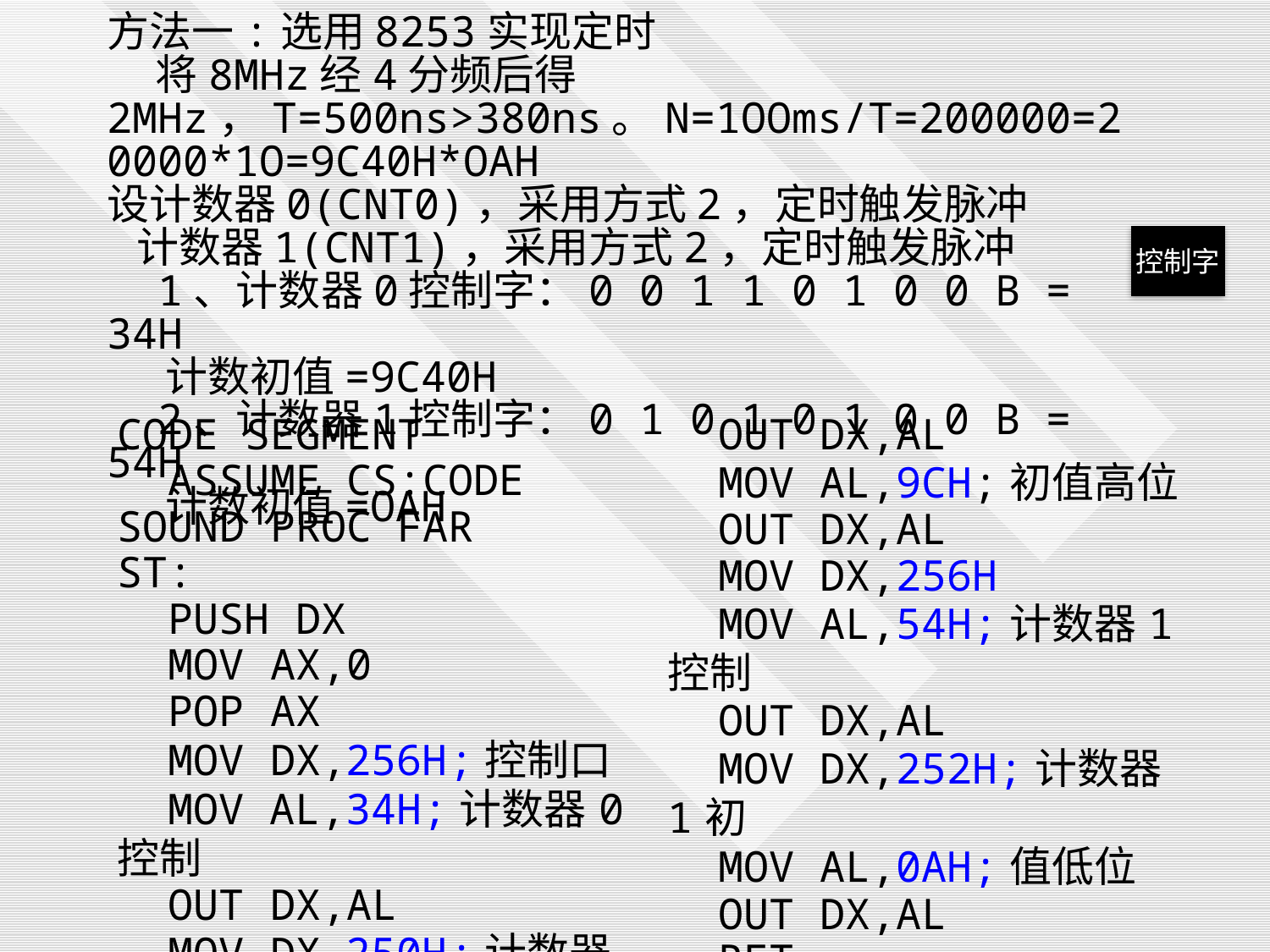

方法一:选用8253实现定时
    将8MHz经4分频后得2MHz，T=500ns>380ns。N=1OOms/T=200000=20000*1O=9C40H*OAH
设计数器0(CNT0)，采用方式2，定时触发脉冲
  计数器1(CNT1)，采用方式2，定时触发脉冲
  1、计数器0控制字：0 0 1 1 0 1 0 0 B = 34H
     计数初值=9C40H
  2、计数器1控制字：0 1 0 1 0 1 0 0 B = 54H
     计数初值=OAH
控制字
| CODE SEGMENT ASSUME CS:CODE SOUND PROC FAR ST: PUSH DX MOV AX,0 POP AX MOV DX,256H;控制口 MOV AL,34H;计数器0控制 OUT DX,AL MOV DX,250H;计数器0初 MOV AL,40H;值低位 | OUT DX,AL MOV AL,9CH;初值高位 OUT DX,AL MOV DX,256H MOV AL,54H;计数器1控制 OUT DX,AL MOV DX,252H;计数器1初 MOV AL,0AH;值低位 OUT DX,AL RET SOUND ENDP CODE ENDS END ST |
| --- | --- |